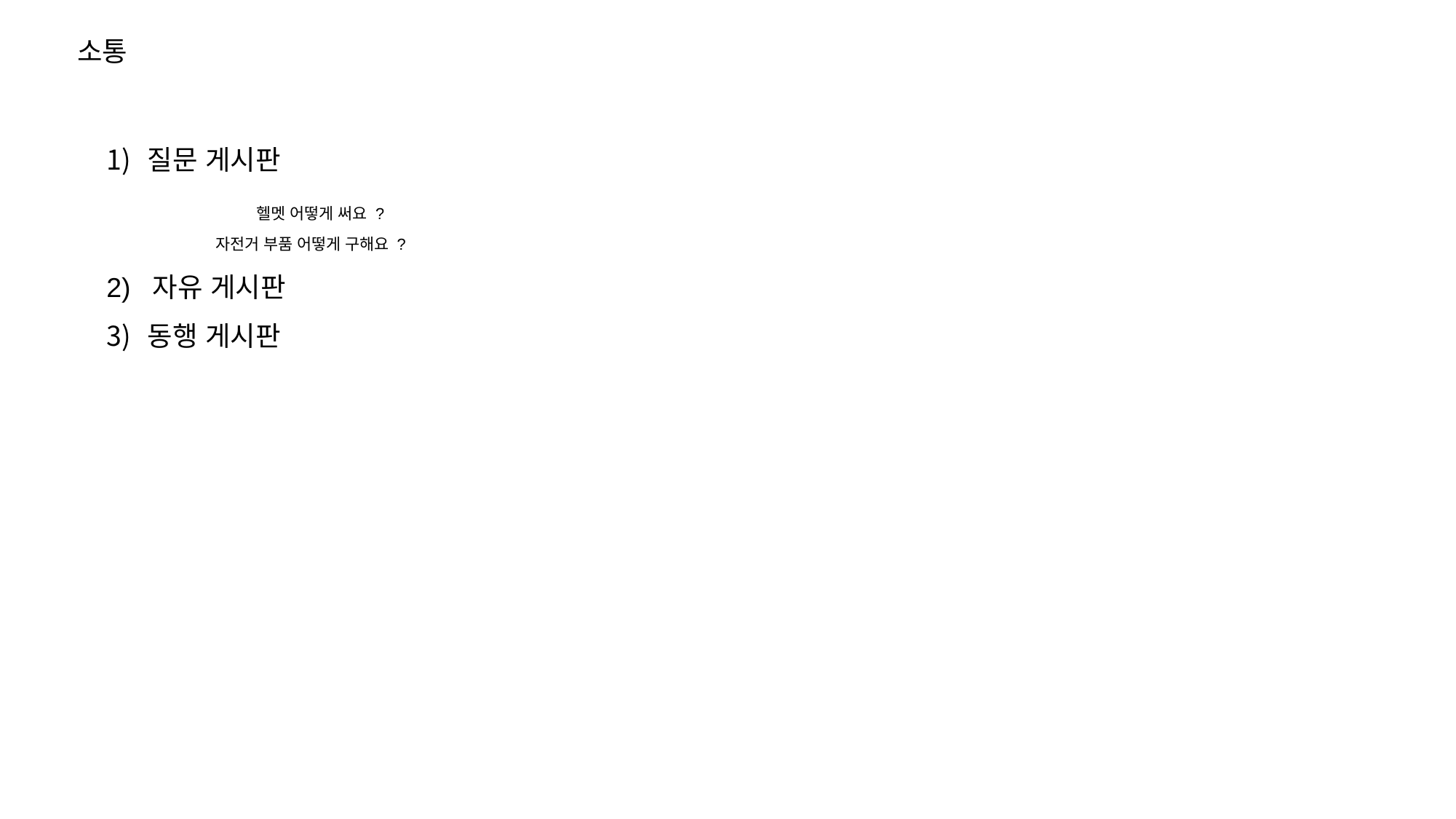

소통
질문 게시판
	헬멧 어떻게 써요 ?
	자전거 부품 어떻게 구해요 ?
2)  자유 게시판
동행 게시판